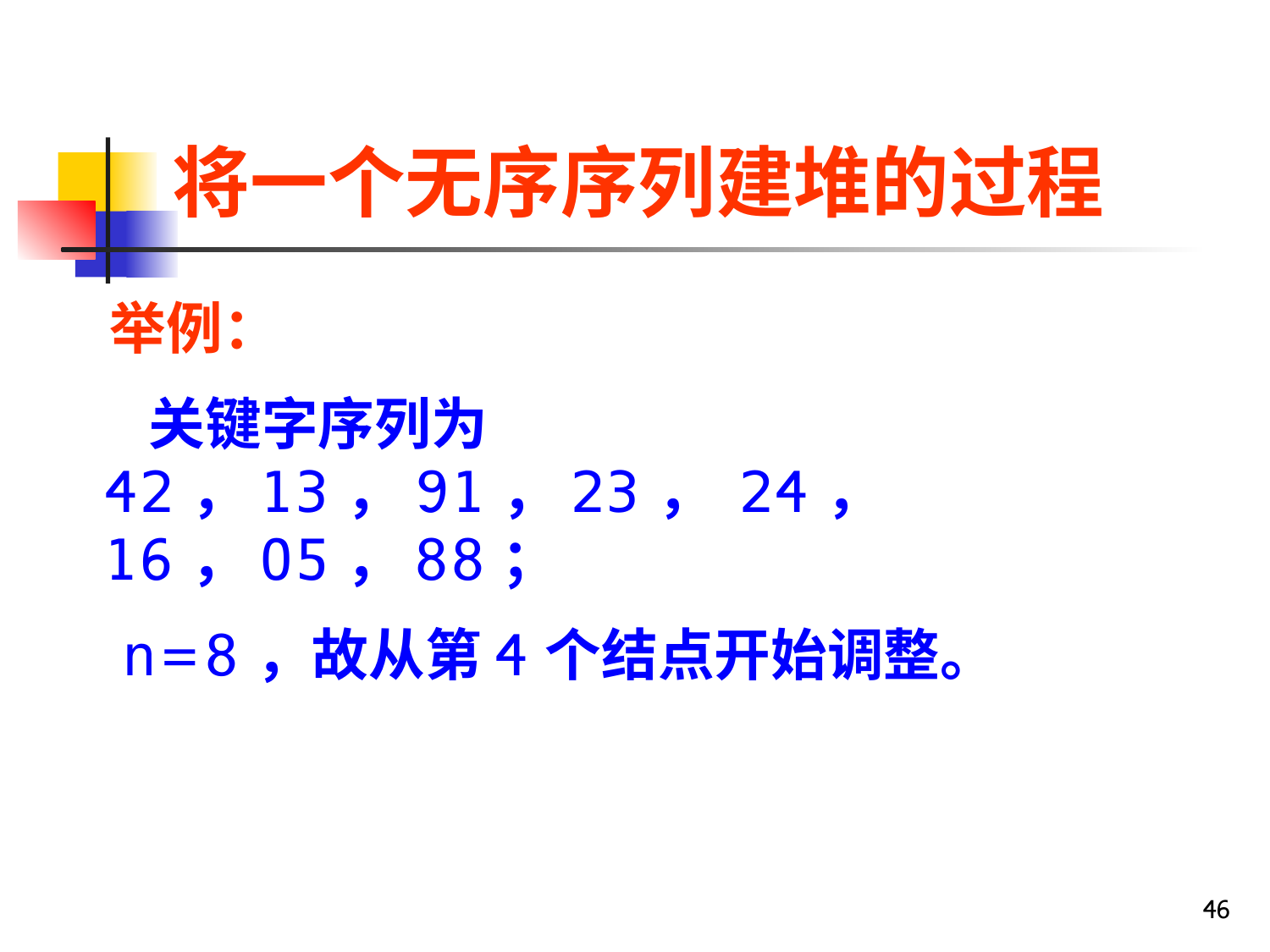

# 将一个无序序列建堆的过程
   举例：
      关键字序列为 42，13，91，23， 24， 16，05，88；
    n=8，故从第4个结点开始调整。

46